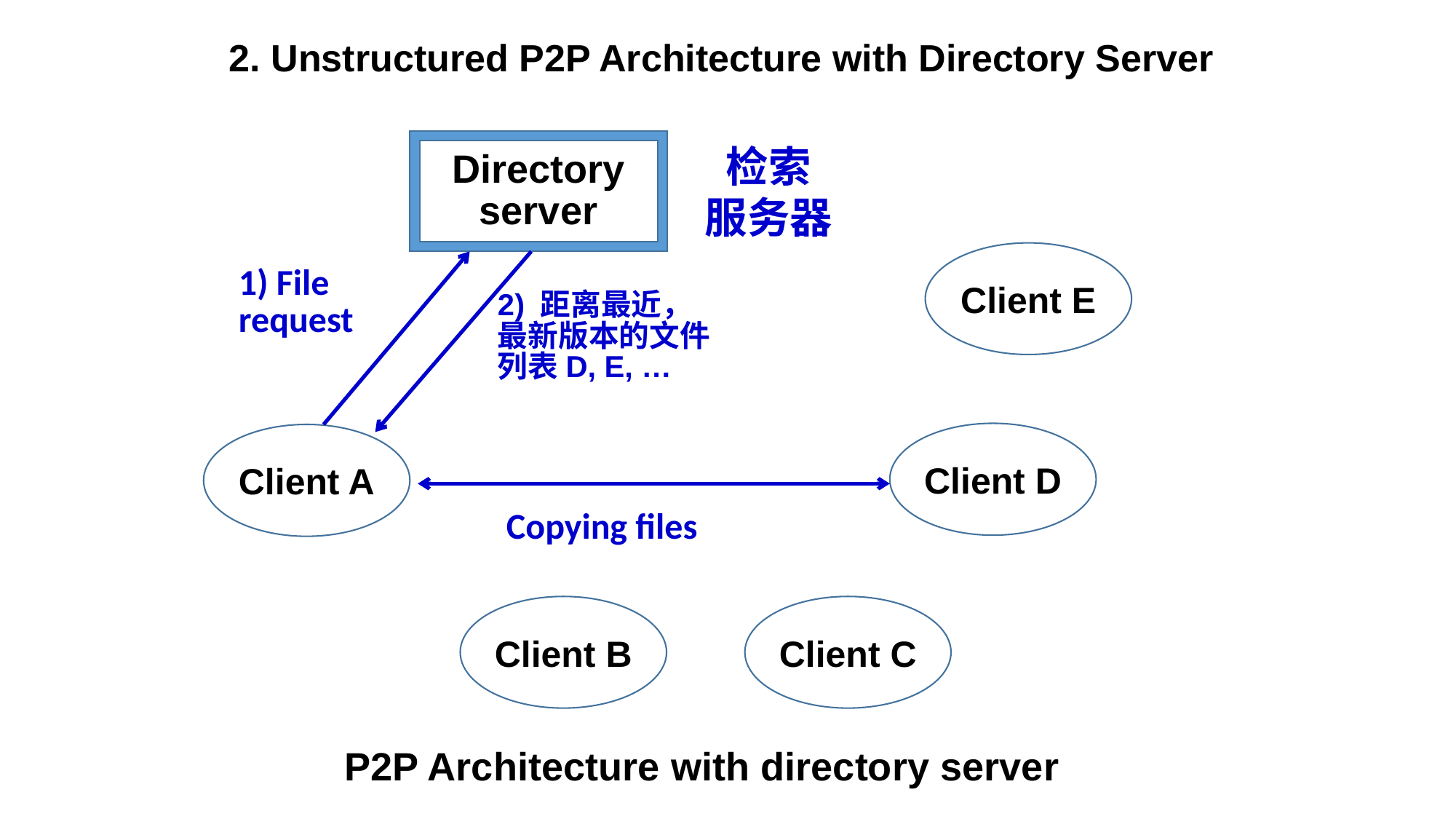

2. Unstructured P2P Architecture with Directory Server
Directory server
检索
服务器
Client E
1) File request
2) 距离最近，最新版本的文件列表D, E, …
Client D
Client A
Copying files
Client B
Client C
P2P Architecture with directory server